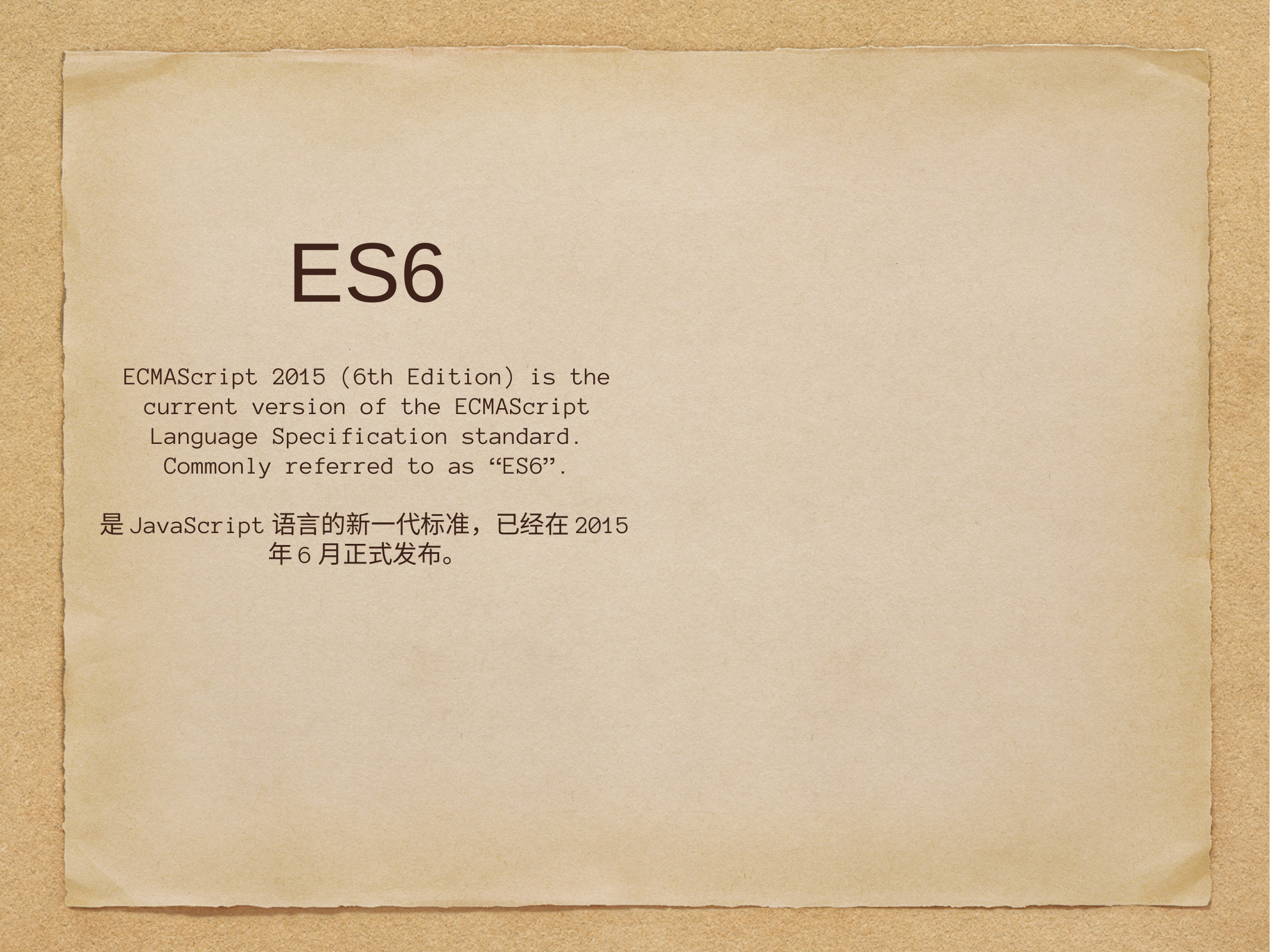

# ES6

ECMAScript 2015 (6th Edition) is the current version of the ECMAScript Language Specification standard. Commonly referred to as “ES6”.

是JavaScript语言的新一代标准，已经在2015年6月正式发布。